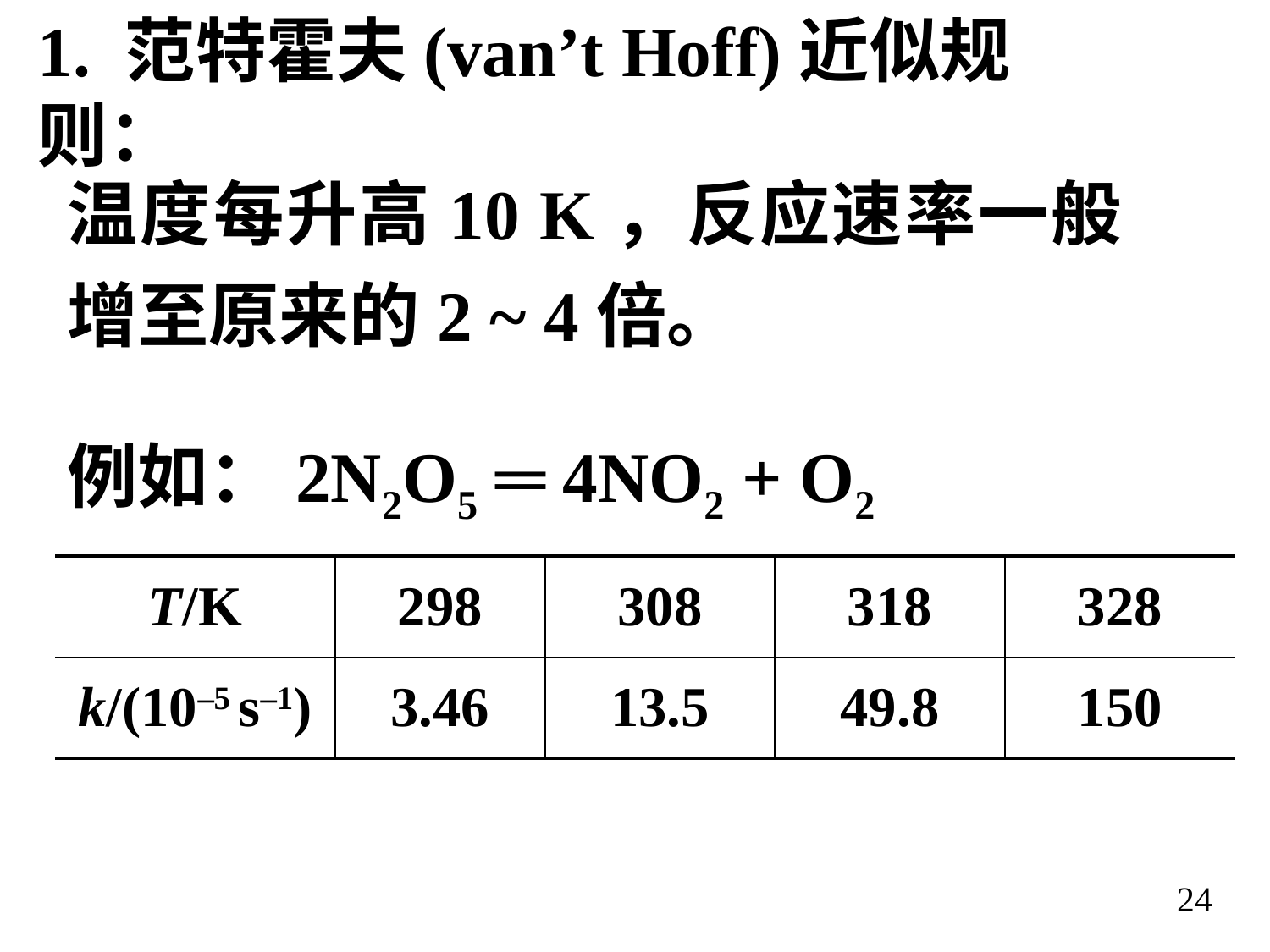

1. 范特霍夫(van’t Hoff)近似规则：
温度每升高10 K，反应速率一般增至原来的2 ~ 4倍。
例如：2N2O5 ═ 4NO2 + O2
| T/K | 298 | 308 | 318 | 328 |
| --- | --- | --- | --- | --- |
| k/(10–5 s–1) | 3.46 | 13.5 | 49.8 | 150 |